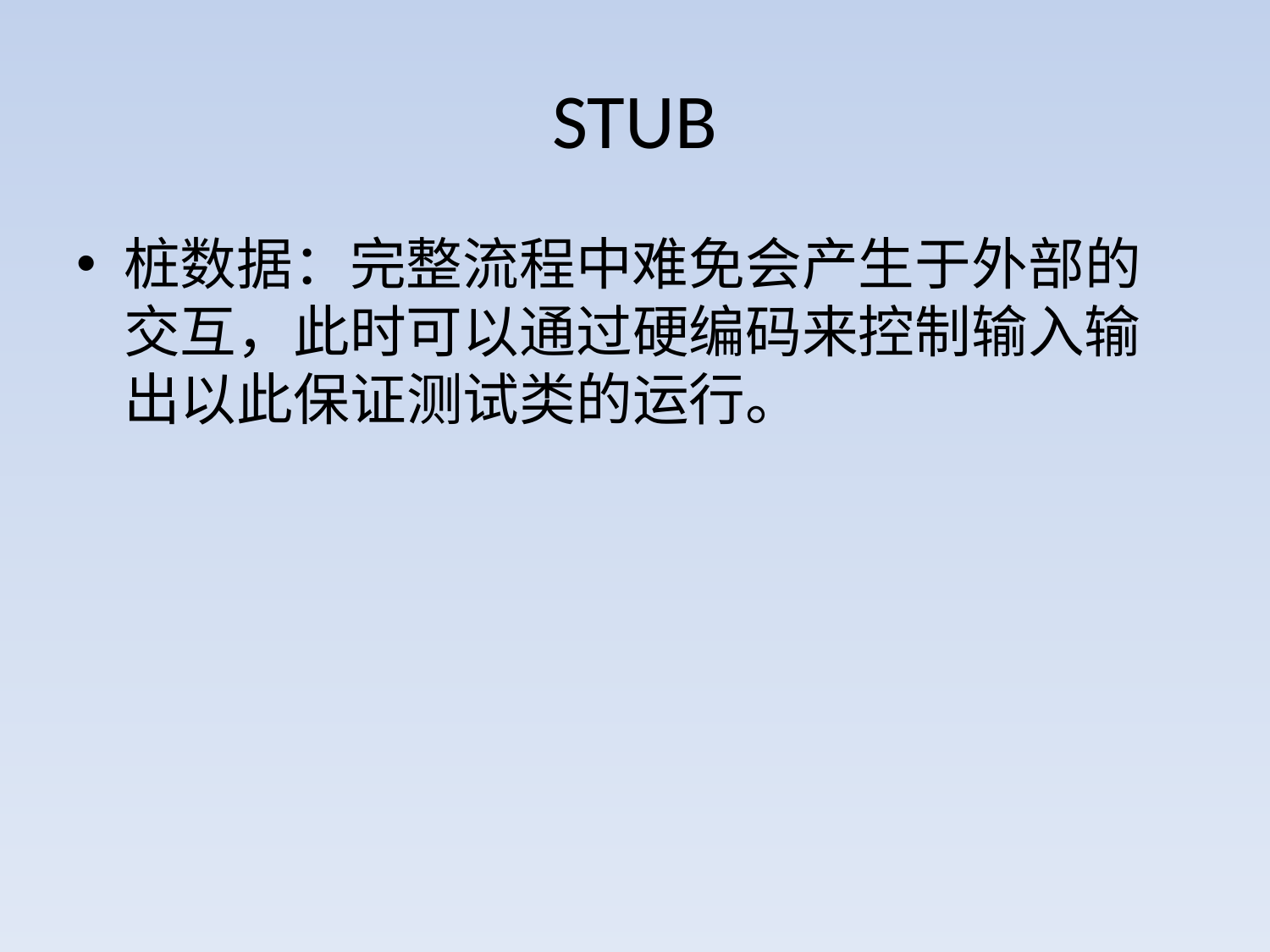

# STUB
桩数据：完整流程中难免会产生于外部的交互，此时可以通过硬编码来控制输入输出以此保证测试类的运行。